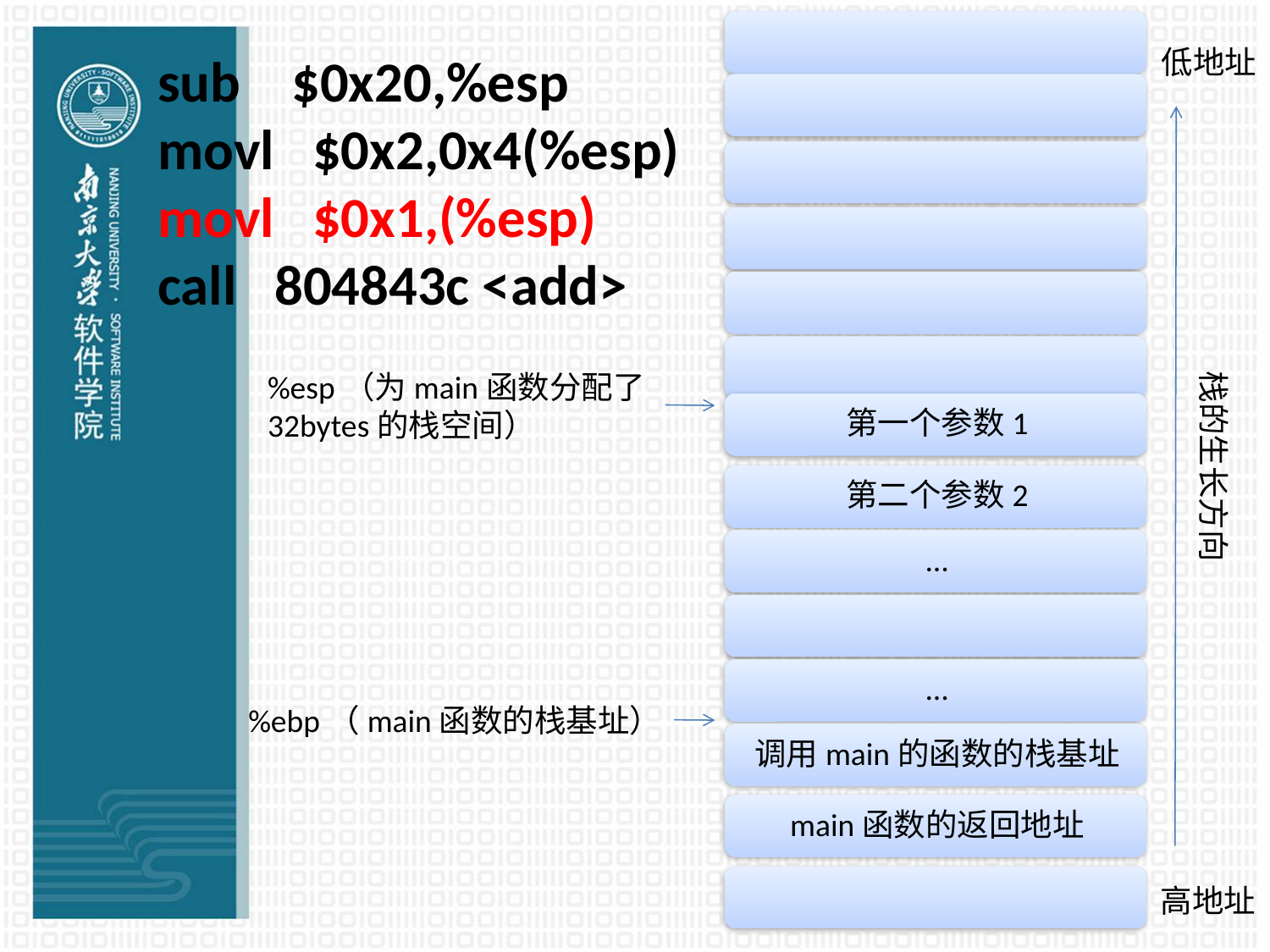

第一个参数1
第二个参数2
…

…
调用main的函数的栈基址
main函数的返回地址

# sub    $0x20,%esp movl   $0x2,0x4(%esp) movl   $0x1,(%esp) call   804843c <add>
低地址
栈的生长方向
%esp（为main函数分配了32bytes的栈空间）
%ebp（main函数的栈基址）
高地址